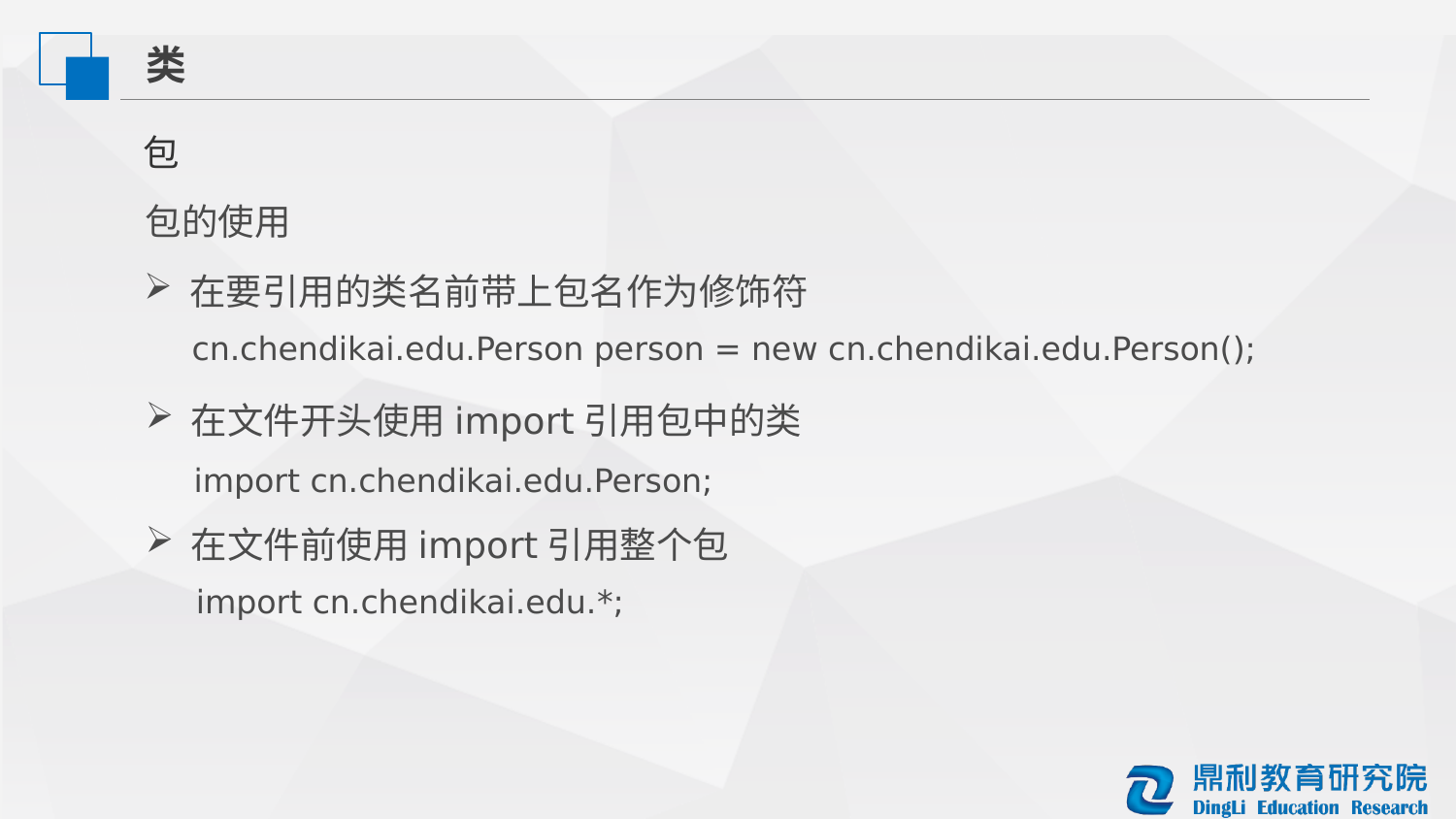

类
包
包的使用
在要引用的类名前带上包名作为修饰符
cn.chendikai.edu.Person person = new cn.chendikai.edu.Person();
在文件开头使用import引用包中的类
import cn.chendikai.edu.Person;
在文件前使用import引用整个包
import cn.chendikai.edu.*;